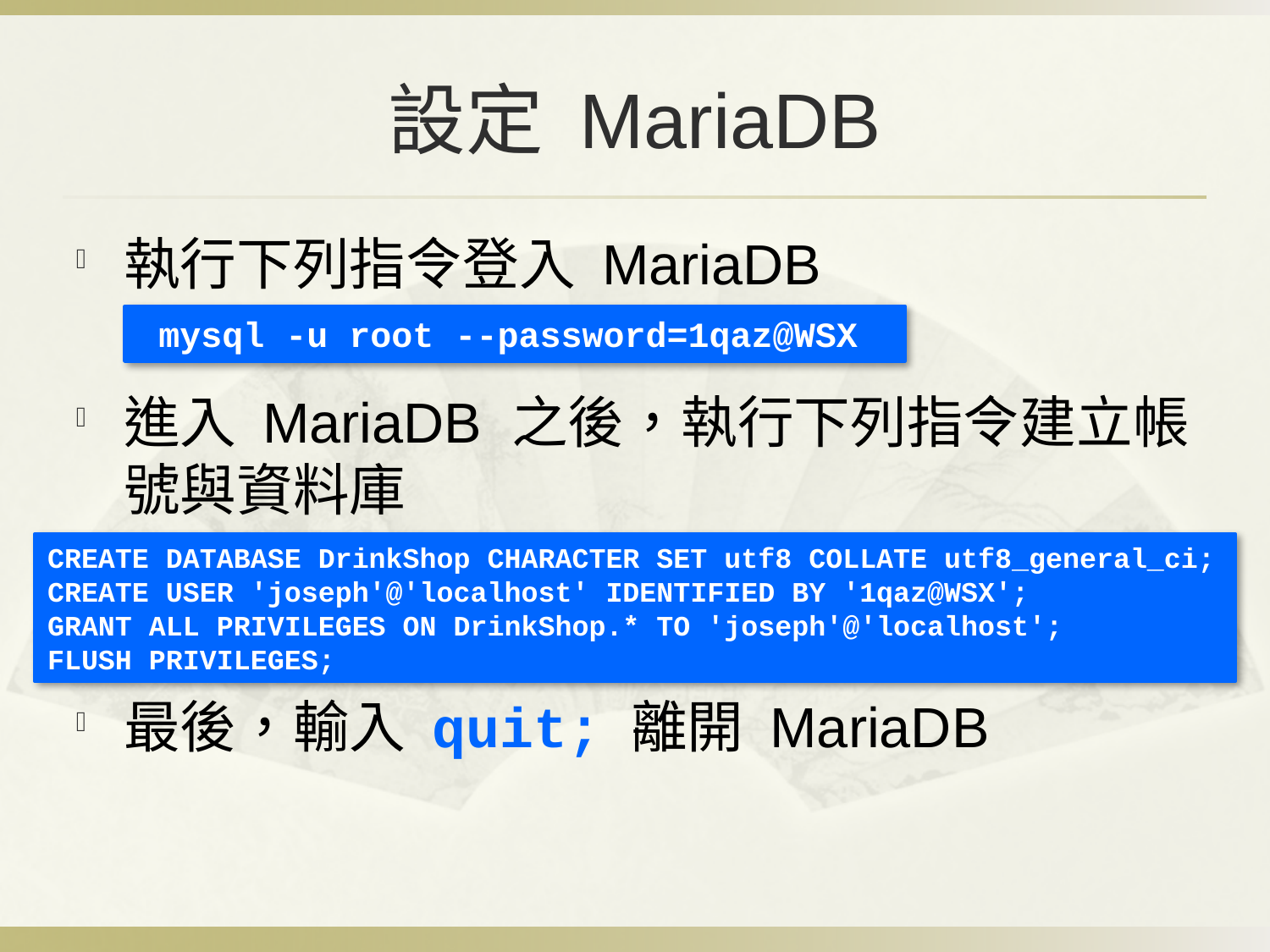

# 設定 MariaDB
執行下列指令登入 MariaDB

進入 MariaDB 之後，執行下列指令建立帳號與資料庫

最後，輸入 quit; 離開 MariaDB

 mysql -u root --password=1qaz@WSX
CREATE DATABASE DrinkShop CHARACTER SET utf8 COLLATE utf8_general_ci;
CREATE USER 'joseph'@'localhost' IDENTIFIED BY '1qaz@WSX';
GRANT ALL PRIVILEGES ON DrinkShop.* TO 'joseph'@'localhost';
FLUSH PRIVILEGES;